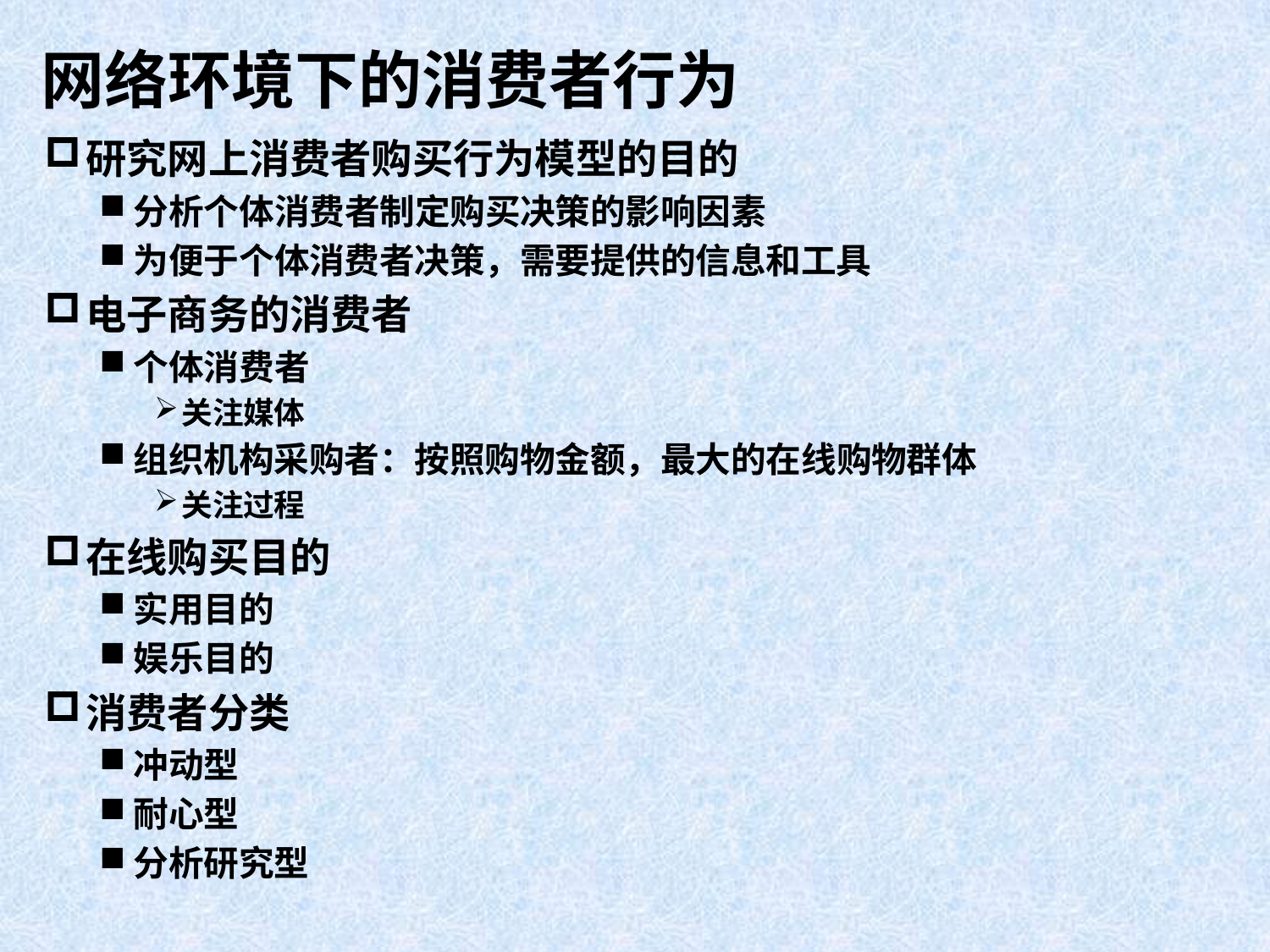

# 网络环境下的消费者行为
研究网上消费者购买行为模型的目的
分析个体消费者制定购买决策的影响因素
为便于个体消费者决策，需要提供的信息和工具
电子商务的消费者
个体消费者
关注媒体
组织机构采购者：按照购物金额，最大的在线购物群体
关注过程
在线购买目的
实用目的
娱乐目的
消费者分类
冲动型
耐心型
分析研究型